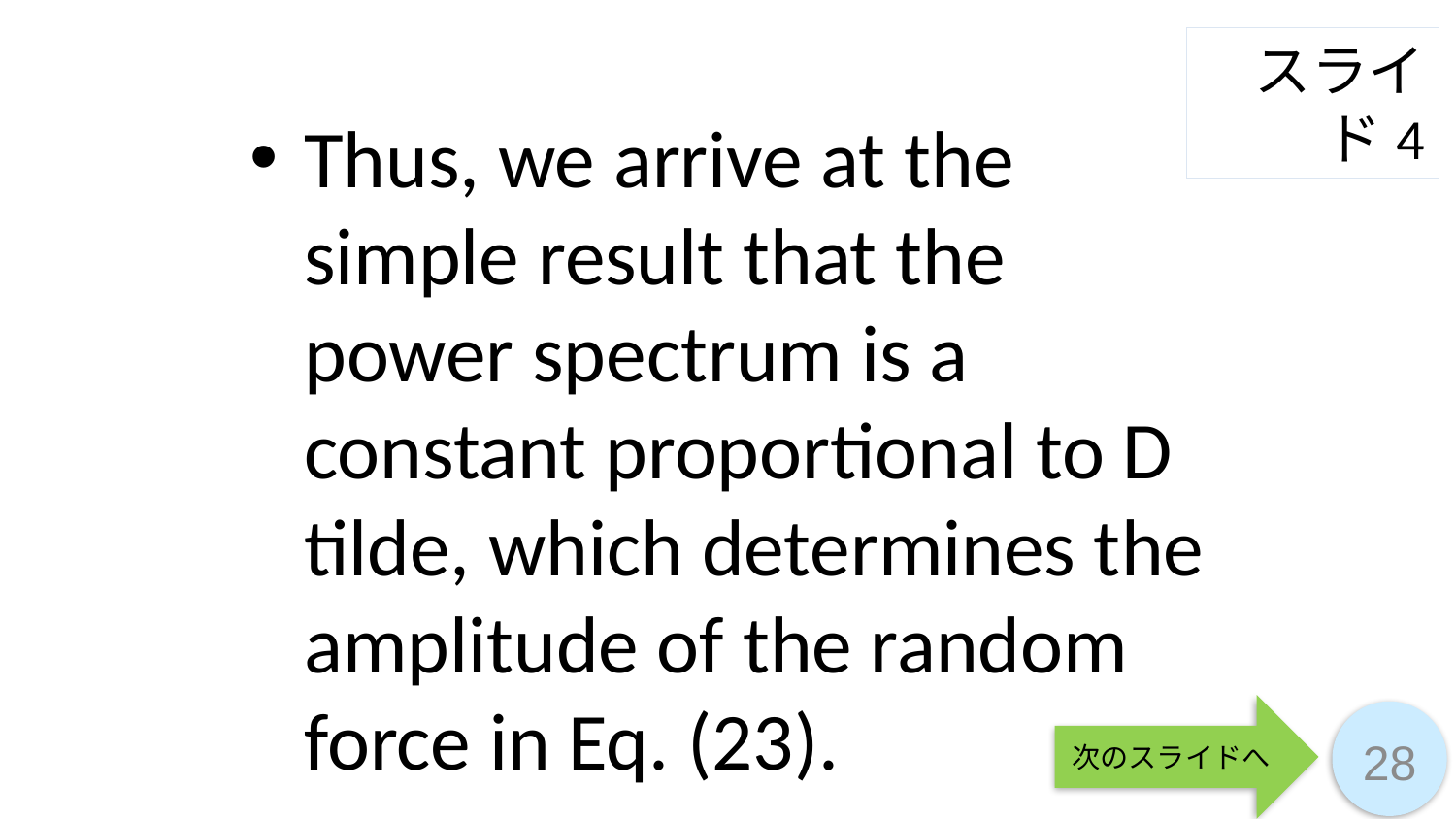

スライド4
Thus, we arrive at the simple result that the power spectrum is a constant proportional to D tilde, which determines the amplitude of the random force in Eq. (23).
次のスライドへ
28